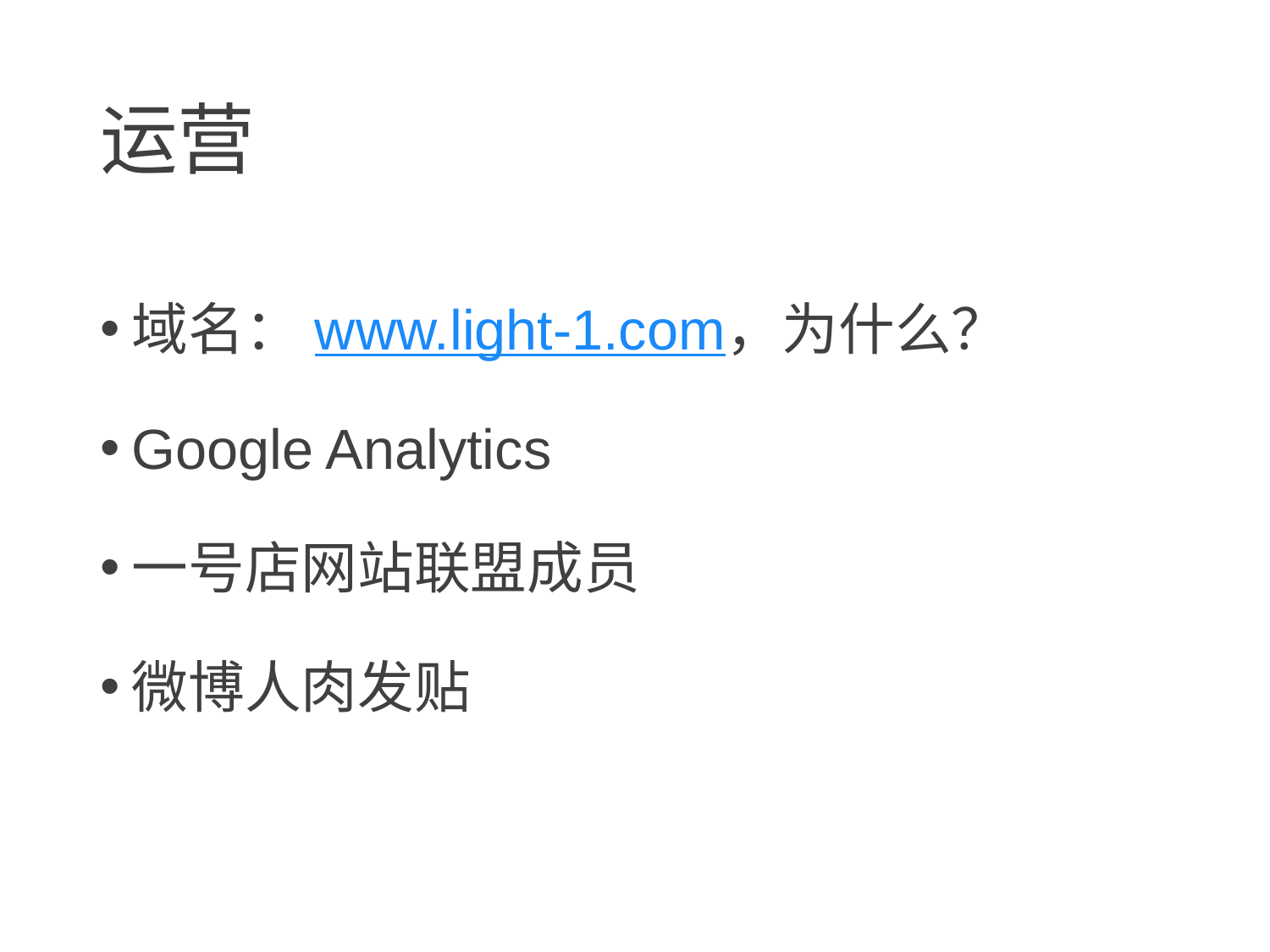

# 运营
域名：www.light-1.com，为什么？
Google Analytics
一号店网站联盟成员
微博人肉发贴